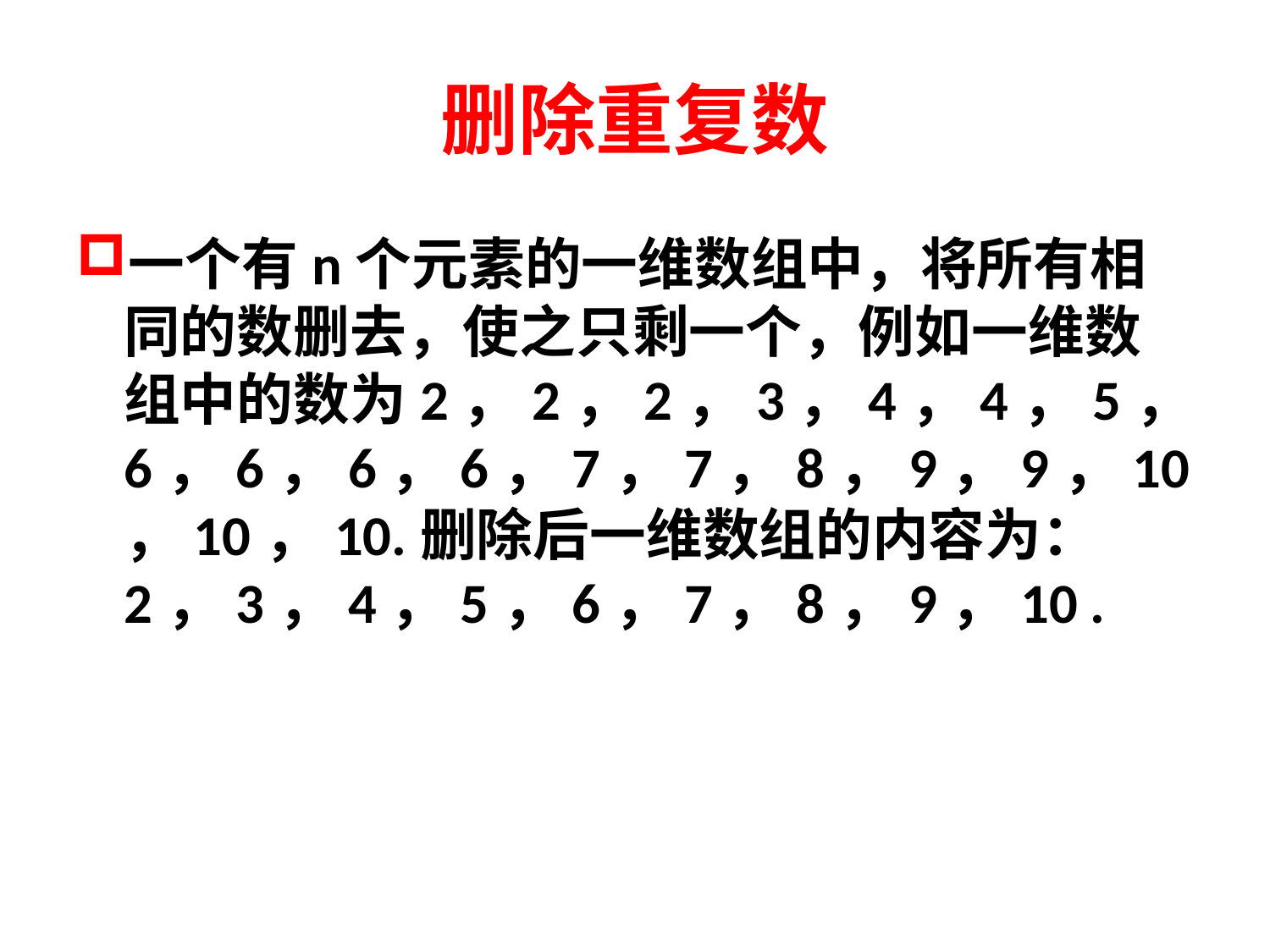

# 删除重复数
一个有n个元素的一维数组中，将所有相同的数删去，使之只剩一个，例如一维数组中的数为2，2，2，3，4，4，5，6，6，6，6，7，7，8，9，9，10，10，10.删除后一维数组的内容为：2，3，4，5，6，7，8，9，10 .